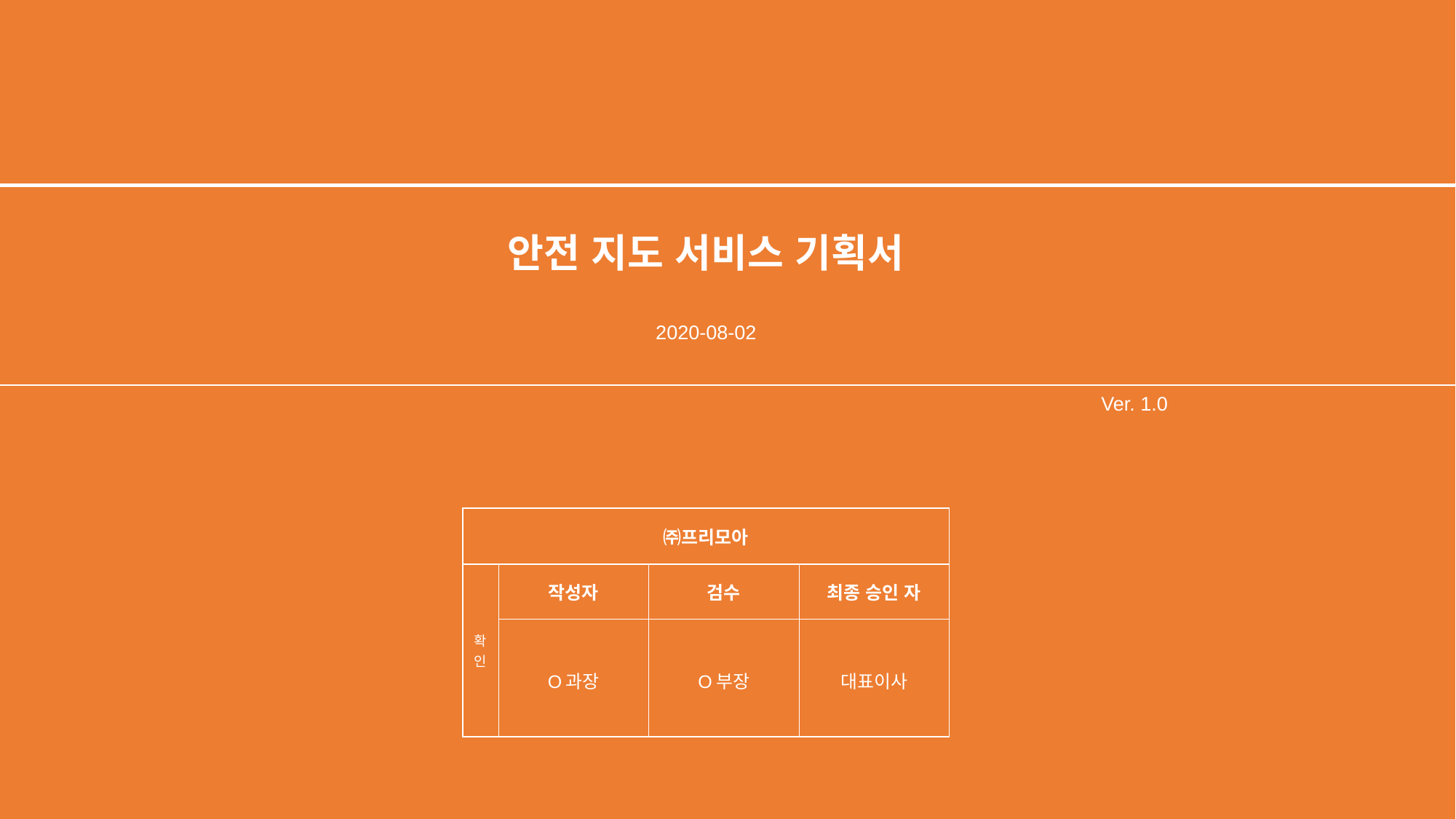

|  |
| --- |
안전 지도 서비스 기획서
2020-08-02
Ver. 1.0
| ㈜프리모아 |  |  |  |
| --- | --- | --- | --- |
| 확 인 | 작성자 | 검수 | 최종 승인 자 |
|  | O과장 | O부장 | 대표이사 |